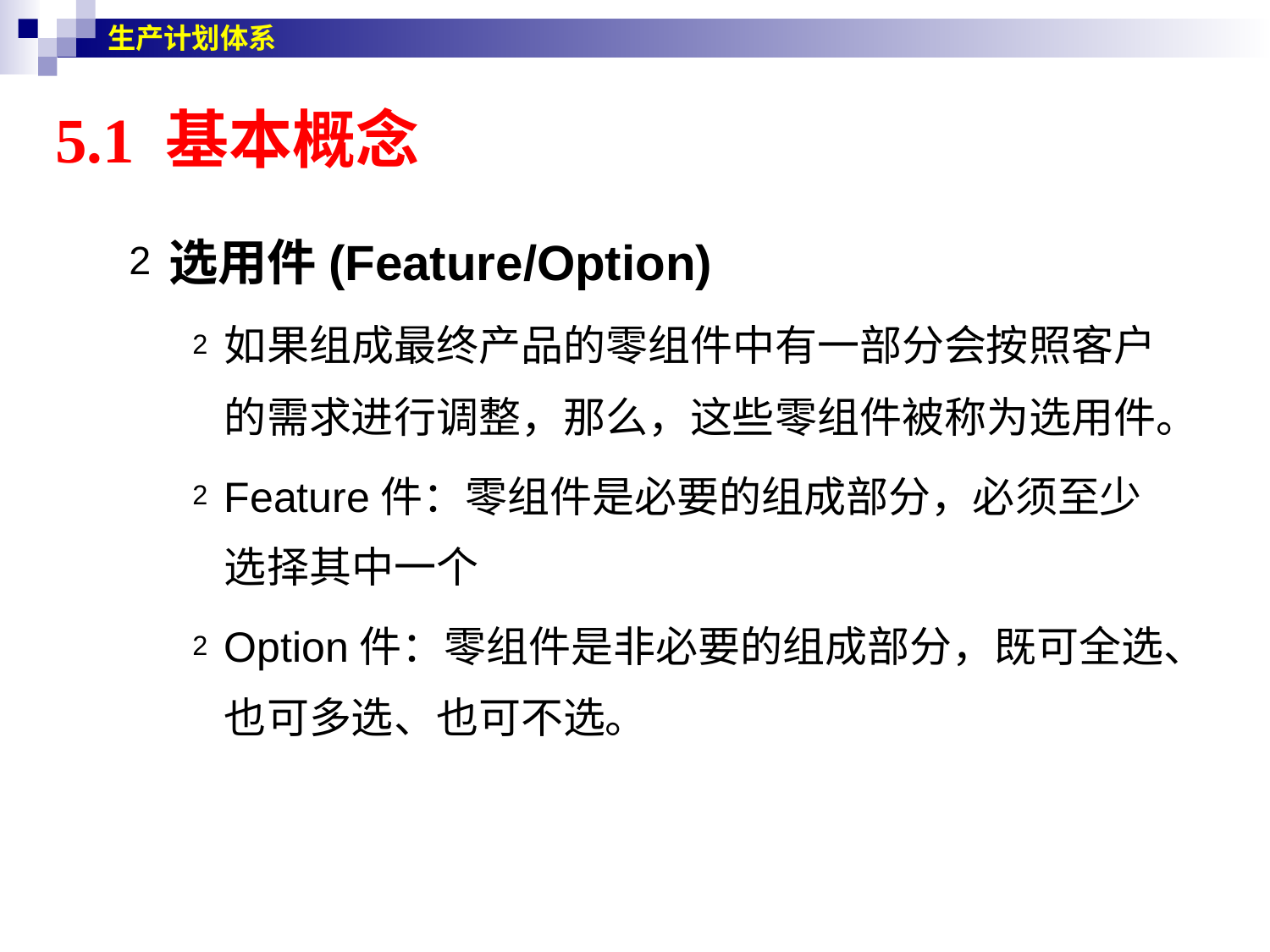

生产计划体系
5.1 基本概念
选用件(Feature/Option)
如果组成最终产品的零组件中有一部分会按照客户的需求进行调整，那么，这些零组件被称为选用件。
Feature件：零组件是必要的组成部分，必须至少选择其中一个
Option件：零组件是非必要的组成部分，既可全选、也可多选、也可不选。